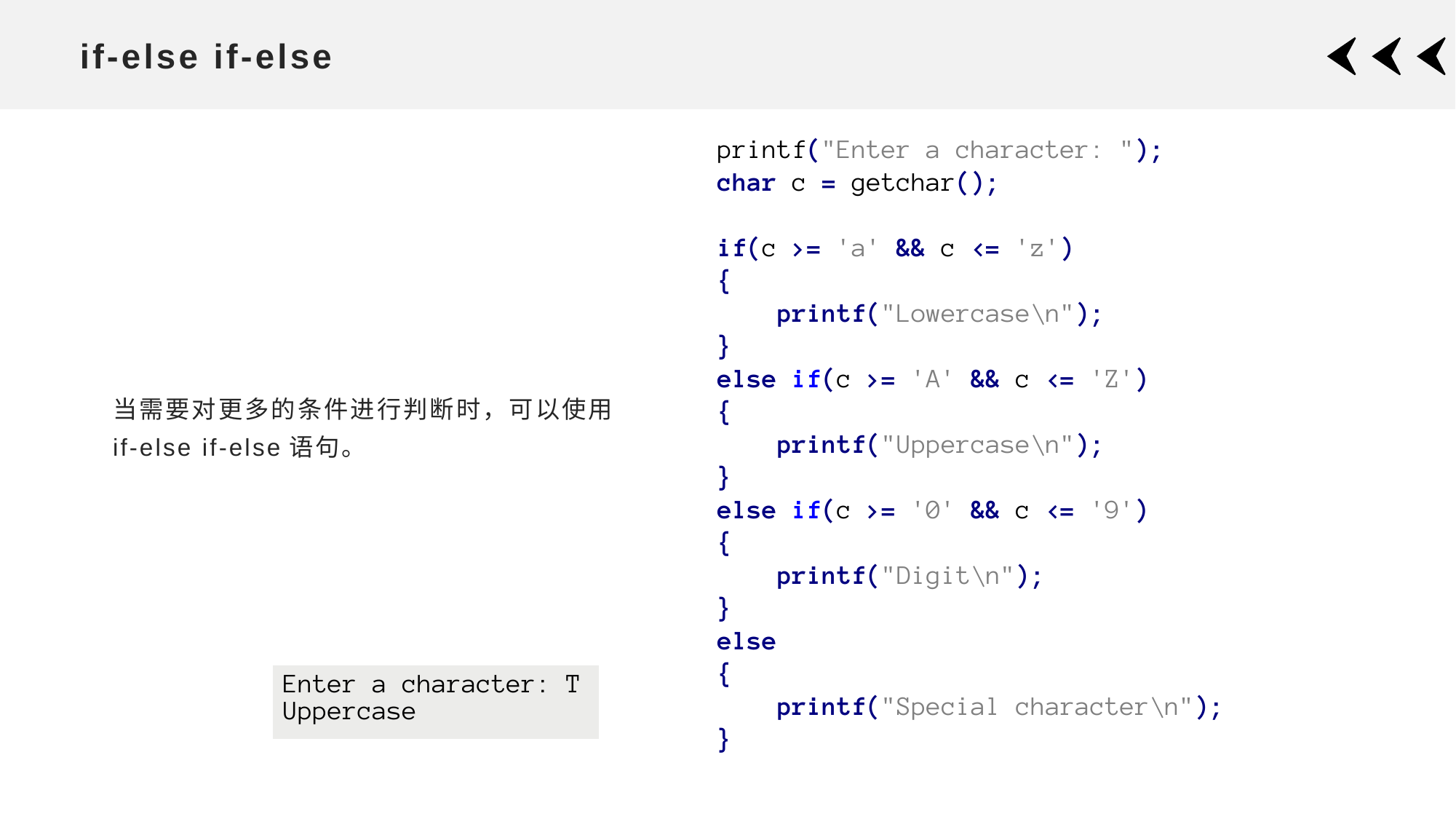

# if-else if-else
printf("Enter a character: ");char c = getchar(); if(c >= 'a' && c <= 'z'){    printf("Lowercase\n");}else if(c >= 'A' && c <= 'Z'){    printf("Uppercase\n");}else if(c >= '0' && c <= '9'){    printf("Digit\n");}else{    printf("Special character\n");}
当需要对更多的条件进行判断时，可以使用if-else if-else语句。
| Enter a character: T Uppercase |
| --- |